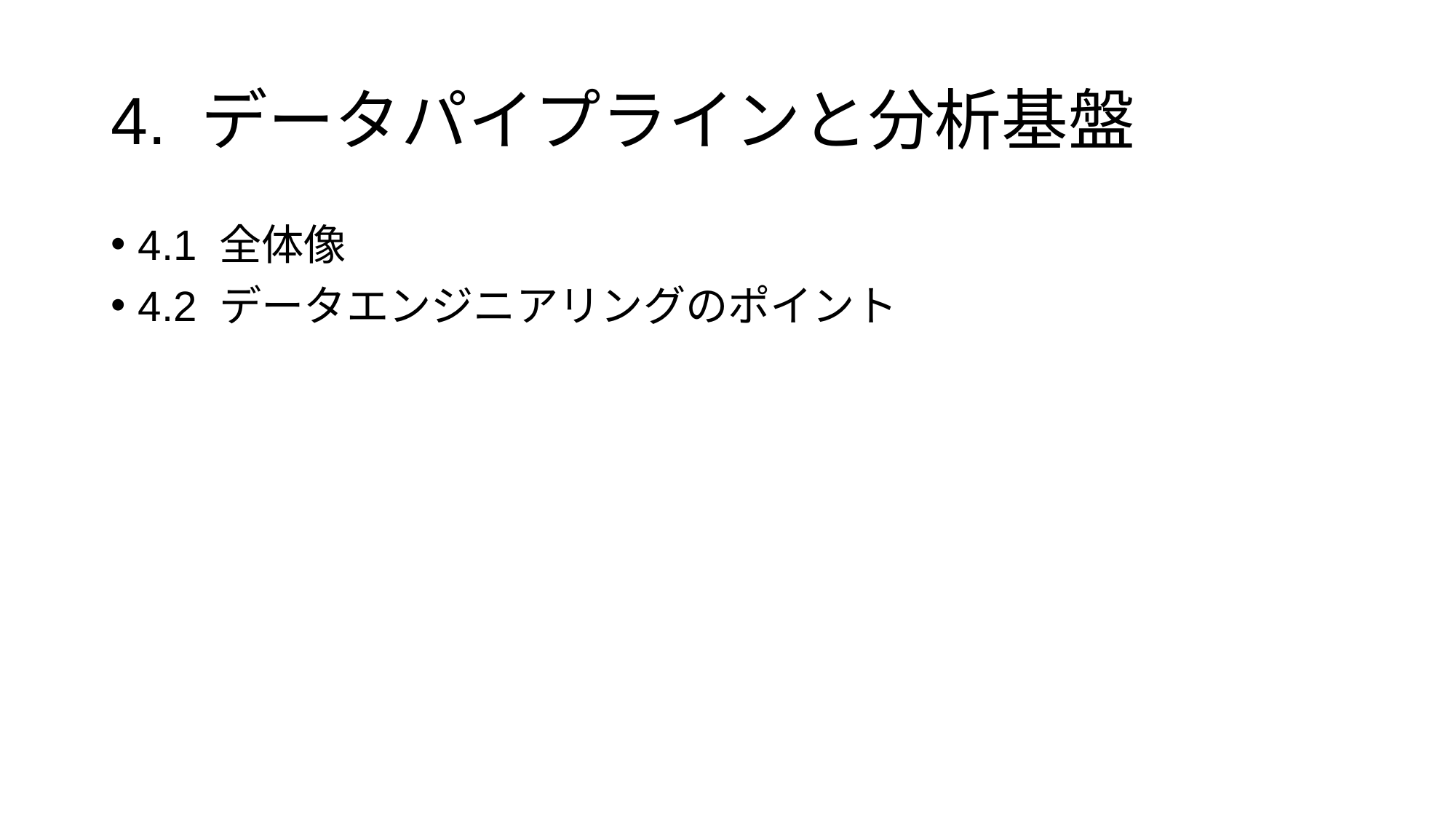

# 4. データパイプラインと分析基盤
4.1 全体像
4.2 データエンジニアリングのポイント